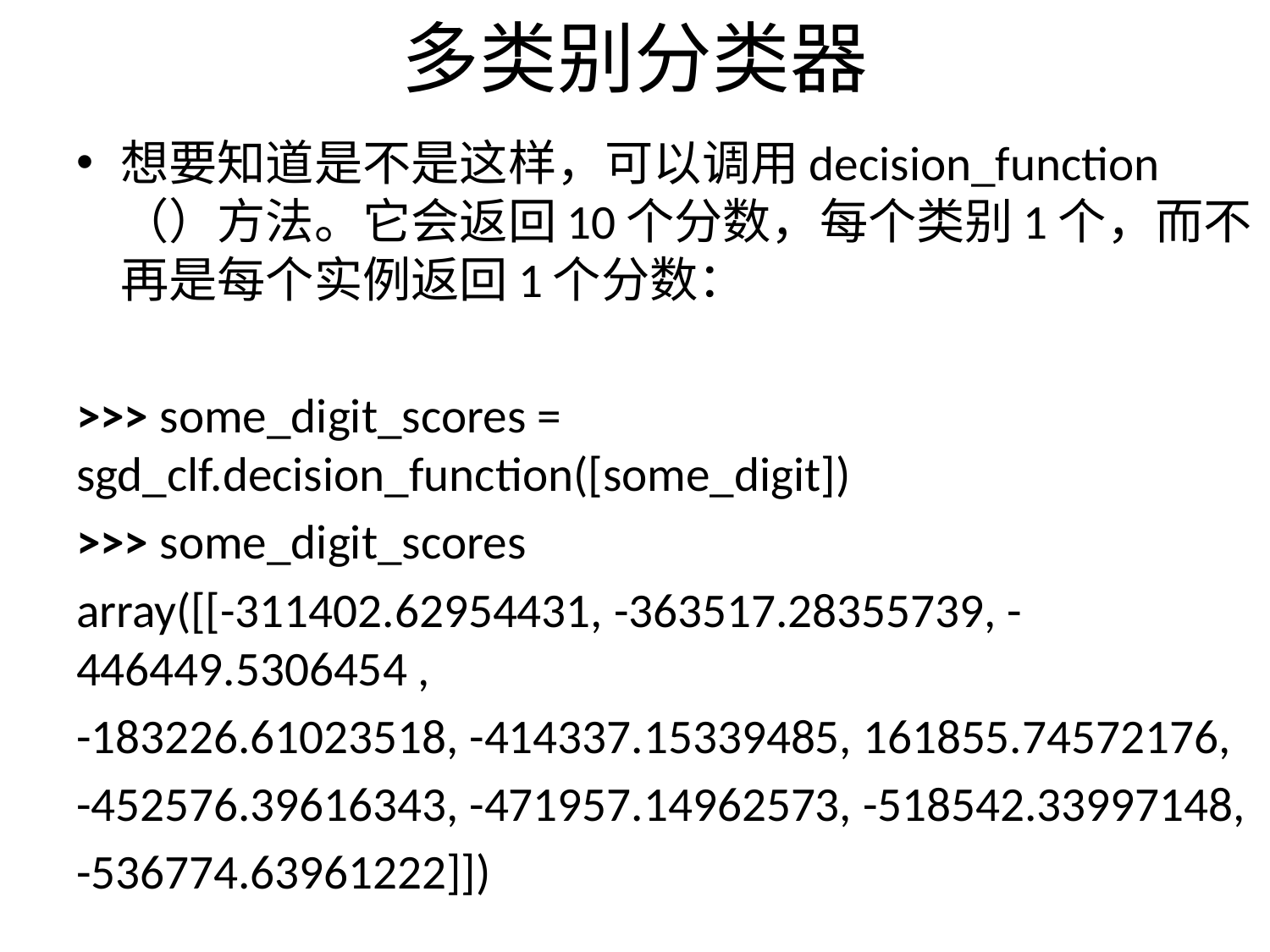

# 多类别分类器
想要知道是不是这样，可以调用decision_function（）方法。它会返回10个分数，每个类别1个，而不再是每个实例返回1个分数：

>>> some_digit_scores = sgd_clf.decision_function([some_digit])
>>> some_digit_scores
array([[-311402.62954431, -363517.28355739, -446449.5306454 ,
-183226.61023518, -414337.15339485, 161855.74572176,
-452576.39616343, -471957.14962573, -518542.33997148,
-536774.63961222]])